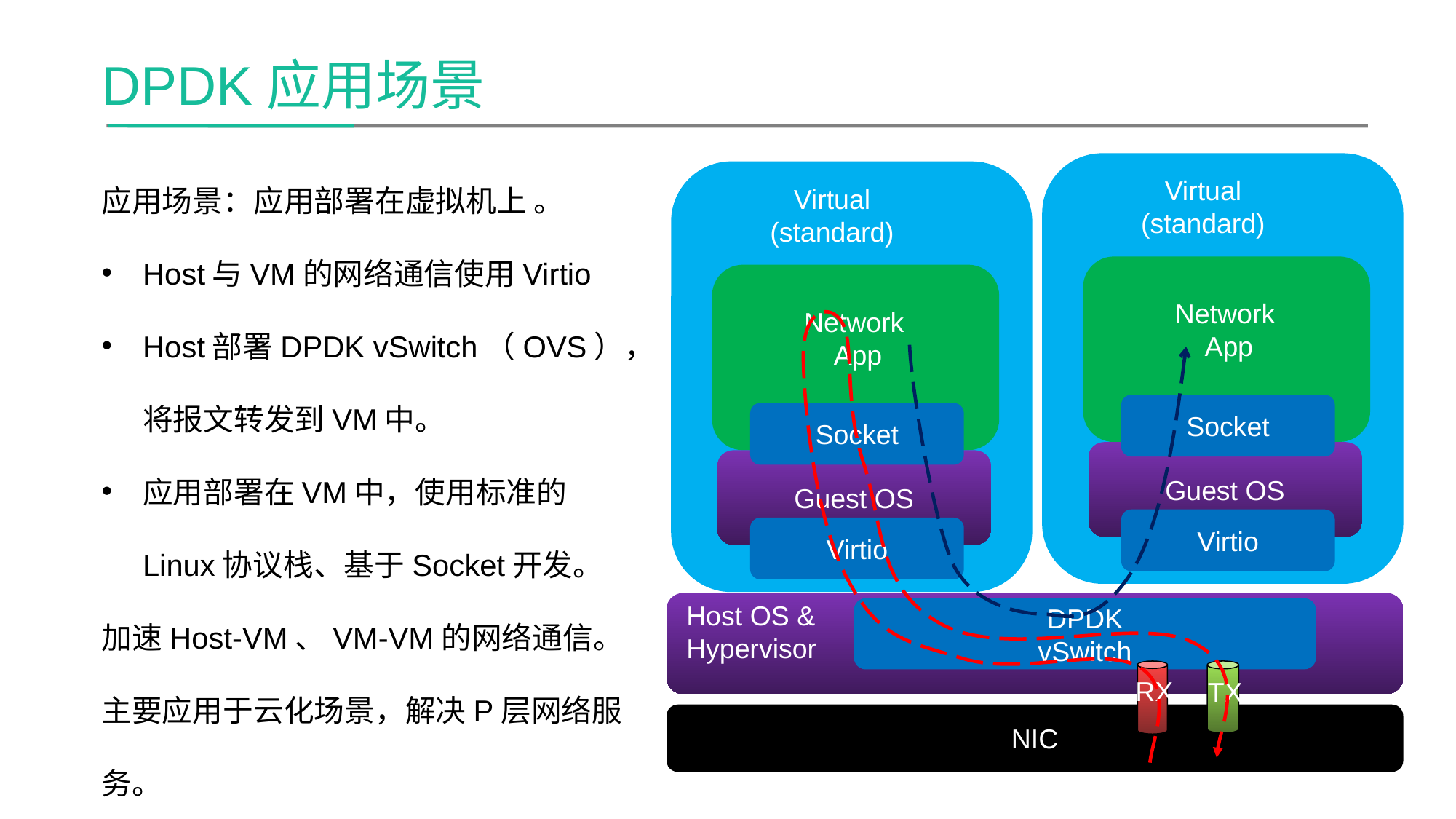

# DPDK应用场景
应用场景：应用部署在虚拟机上 。
Host与VM的网络通信使用Virtio
Host部署DPDK vSwitch（OVS），将报文转发到VM中。
应用部署在VM中，使用标准的Linux协议栈、基于Socket开发。
加速Host-VM、VM-VM的网络通信。
主要应用于云化场景，解决P层网络服务。

Virtual
(standard)

Network
 App
Socket
Guest OS
Virtio

Virtual
(standard)

Network
 App
Socket
Guest OS
Virtio

Host OS &
Hypervisor
DPDK
vSwitch

RX

TX
NIC